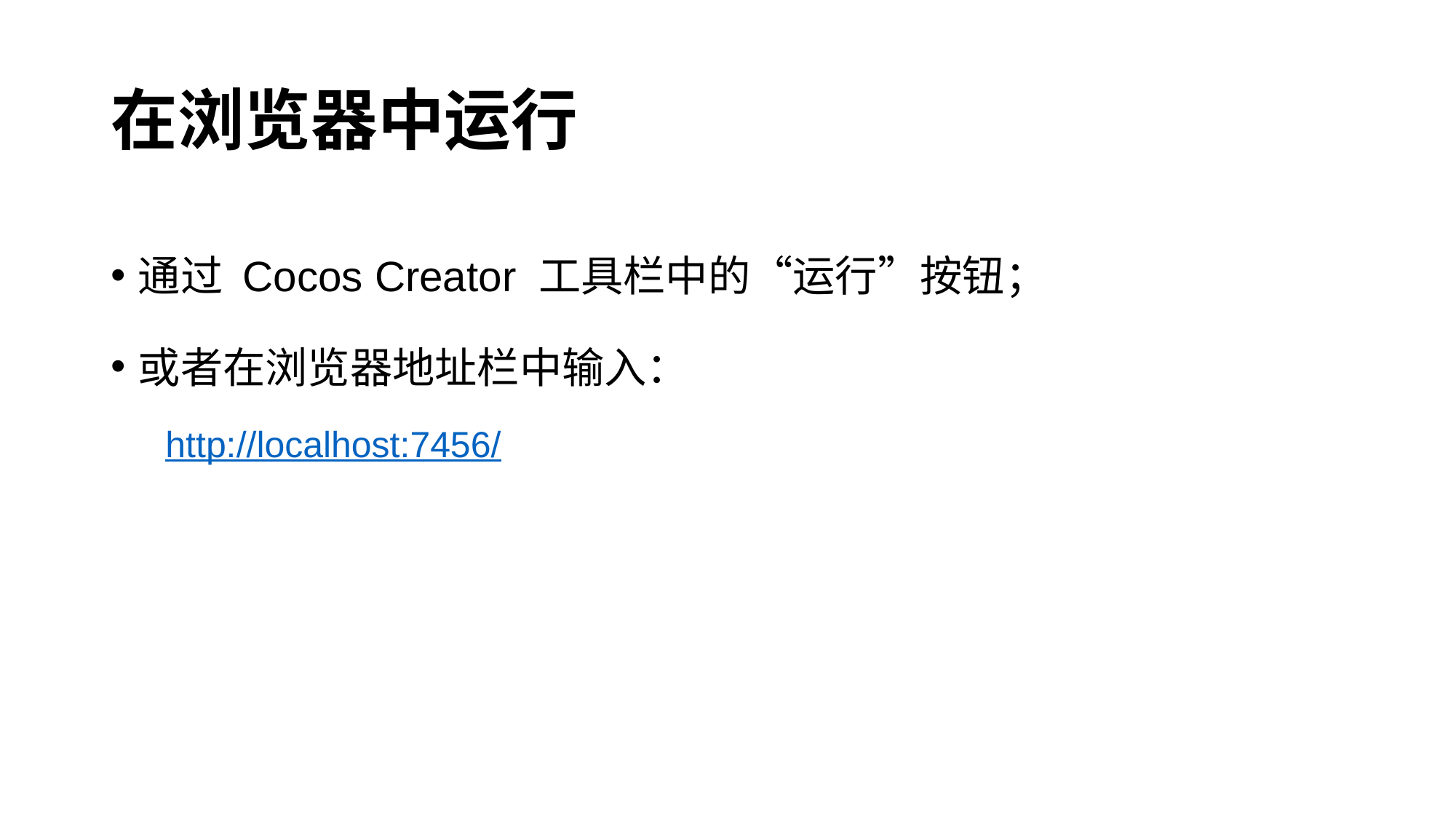

# 在浏览器中运行
通过 Cocos Creator 工具栏中的“运行”按钮；
或者在浏览器地址栏中输入：
http://localhost:7456/